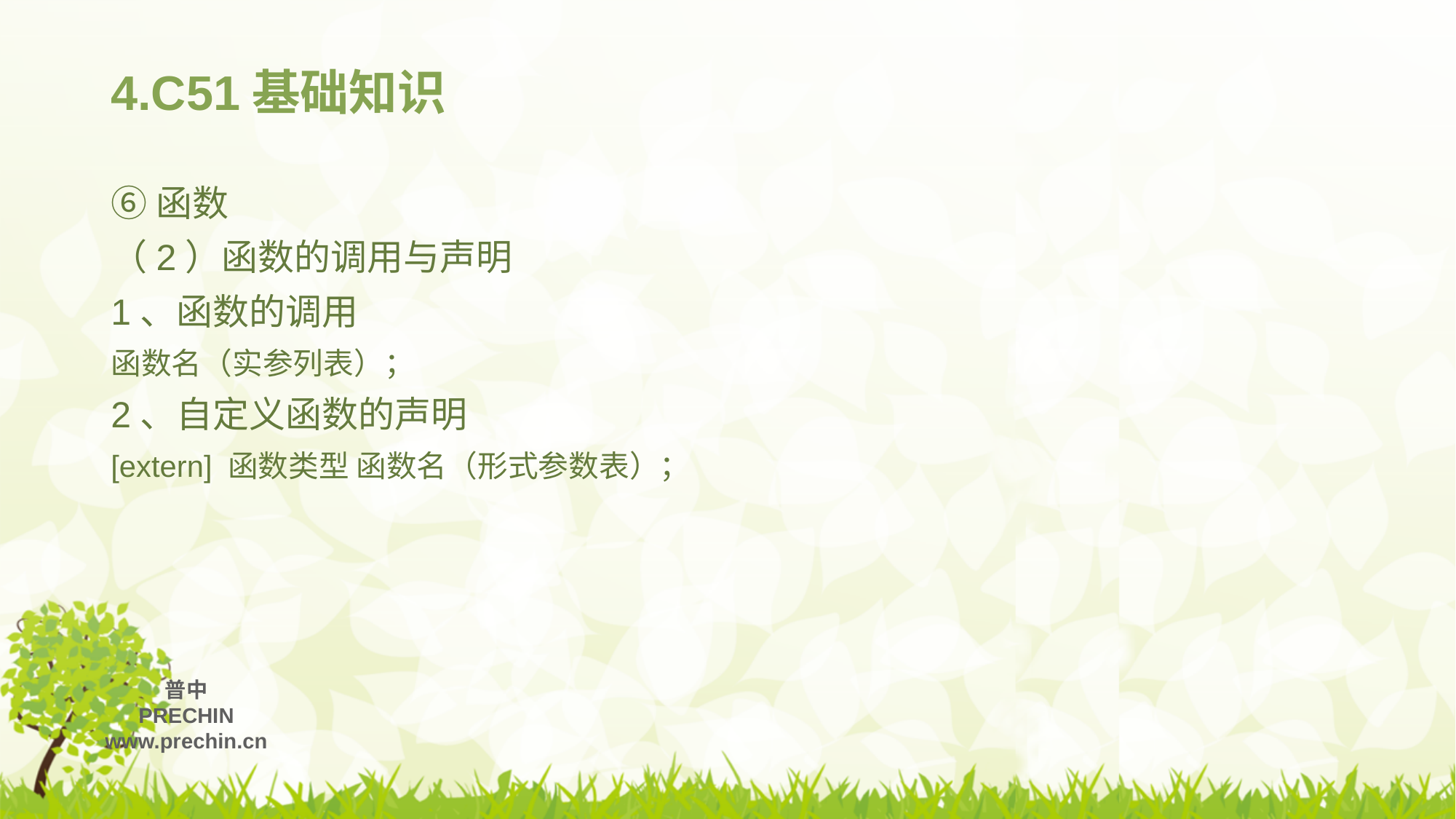

# 4.C51基础知识
⑥函数
（2）函数的调用与声明
1、函数的调用
函数名（实参列表）；
2、自定义函数的声明
[extern] 函数类型 函数名（形式参数表）；